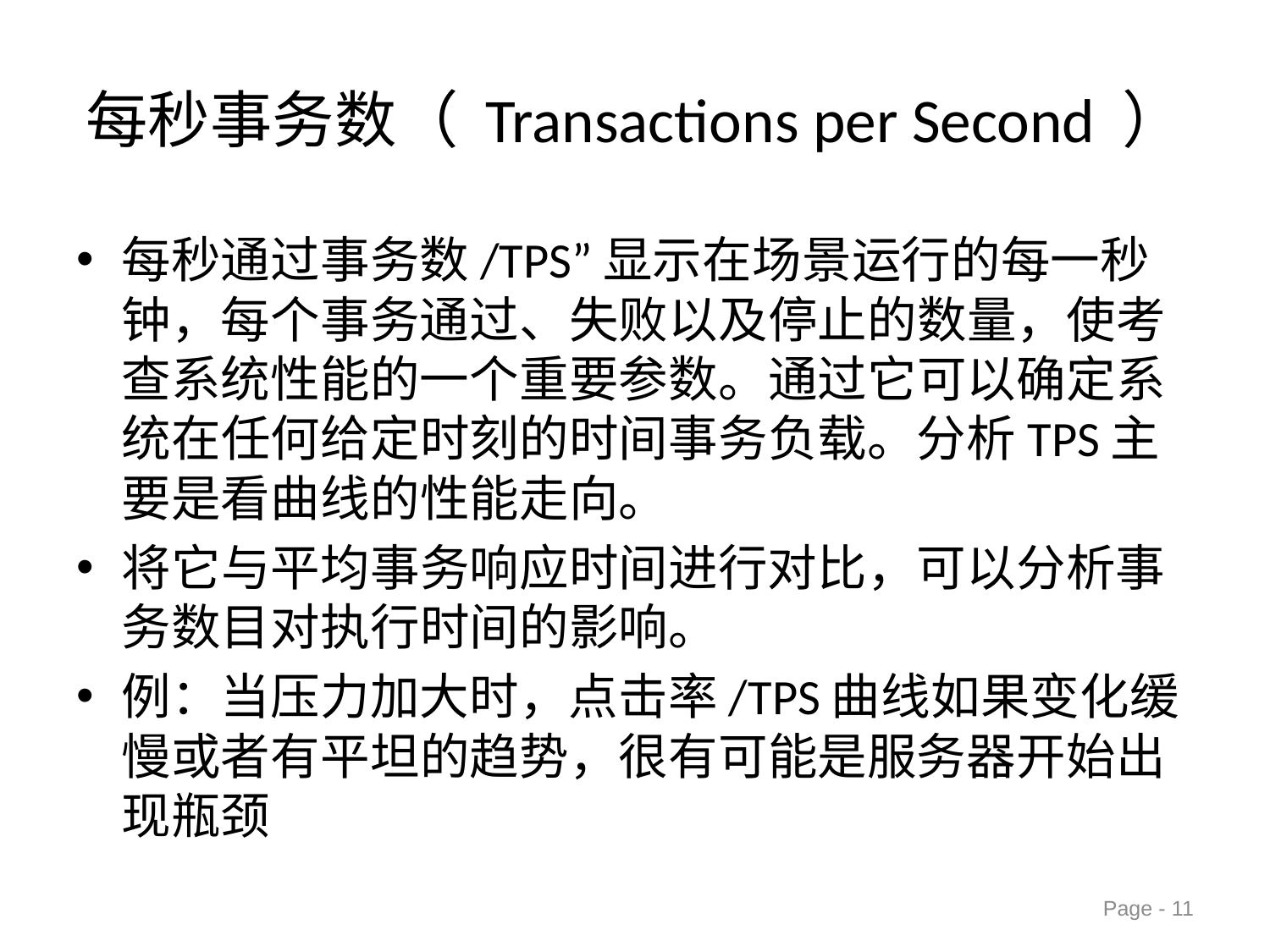

# 每秒事务数（ Transactions per Second ）
每秒通过事务数/TPS”显示在场景运行的每一秒钟，每个事务通过、失败以及停止的数量，使考查系统性能的一个重要参数。通过它可以确定系统在任何给定时刻的时间事务负载。分析TPS主要是看曲线的性能走向。
将它与平均事务响应时间进行对比，可以分析事务数目对执行时间的影响。
例：当压力加大时，点击率/TPS曲线如果变化缓慢或者有平坦的趋势，很有可能是服务器开始出现瓶颈
Page - 11